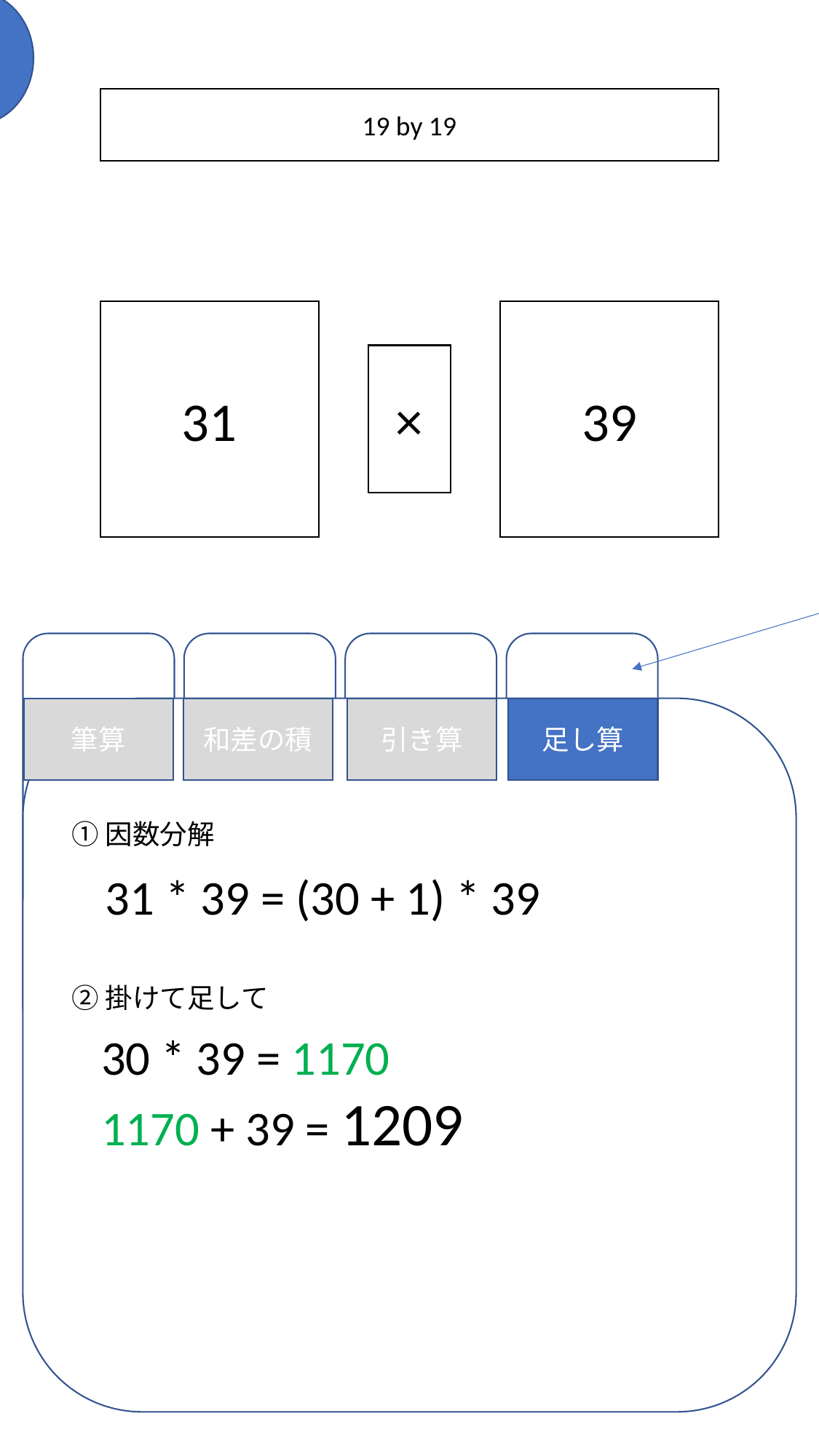

B-1
19 by 19
31
39
×
タブで解説を選択
タブはパターン別に条件一致する分だけ表示

筆算
和差の積
引き算
足し算
①因数分解

②掛けて足して

31 * 39 = (30 + 1) * 39
30 * 39 = 1170
1170 + 39 = 1209